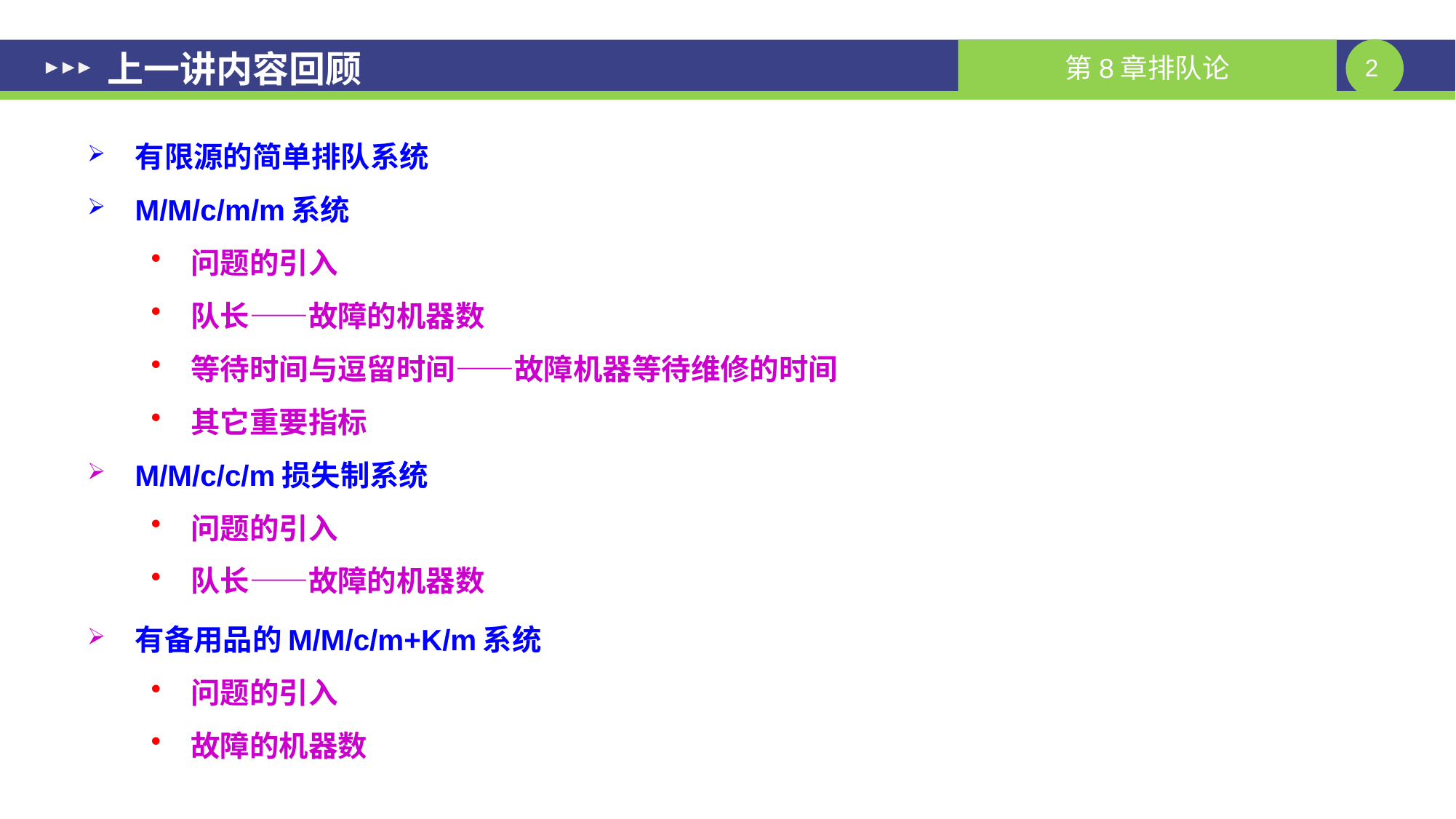

# 上一讲内容回顾
有限源的简单排队系统
M/M/c/m/m系统
问题的引入
队长——故障的机器数
等待时间与逗留时间——故障机器等待维修的时间
其它重要指标
M/M/c/c/m损失制系统
问题的引入
队长——故障的机器数
有备用品的M/M/c/m+K/m系统
问题的引入
故障的机器数